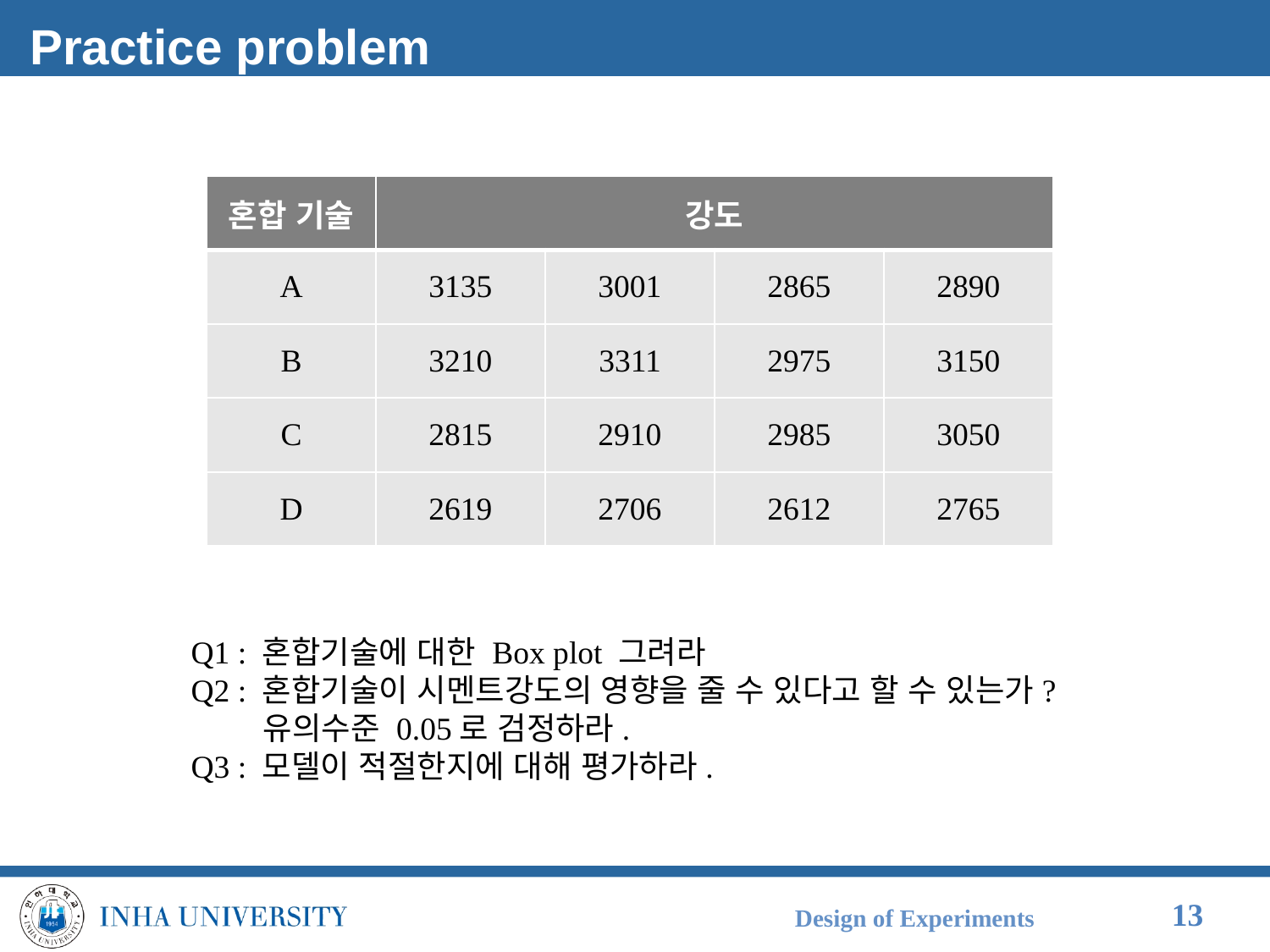

# Practice problem
| 혼합 기술 | 강도 |  |  |  |
| --- | --- | --- | --- | --- |
| A | 3135 | 3001 | 2865 | 2890 |
| B | 3210 | 3311 | 2975 | 3150 |
| C | 2815 | 2910 | 2985 | 3050 |
| D | 2619 | 2706 | 2612 | 2765 |
Q1 : 혼합기술에 대한 Box plot 그려라
Q2 : 혼합기술이 시멘트강도의 영향을 줄 수 있다고 할 수 있는가?
        유의수준 0.05로 검정하라.
Q3 : 모델이 적절한지에 대해 평가하라.
Design of Experiments